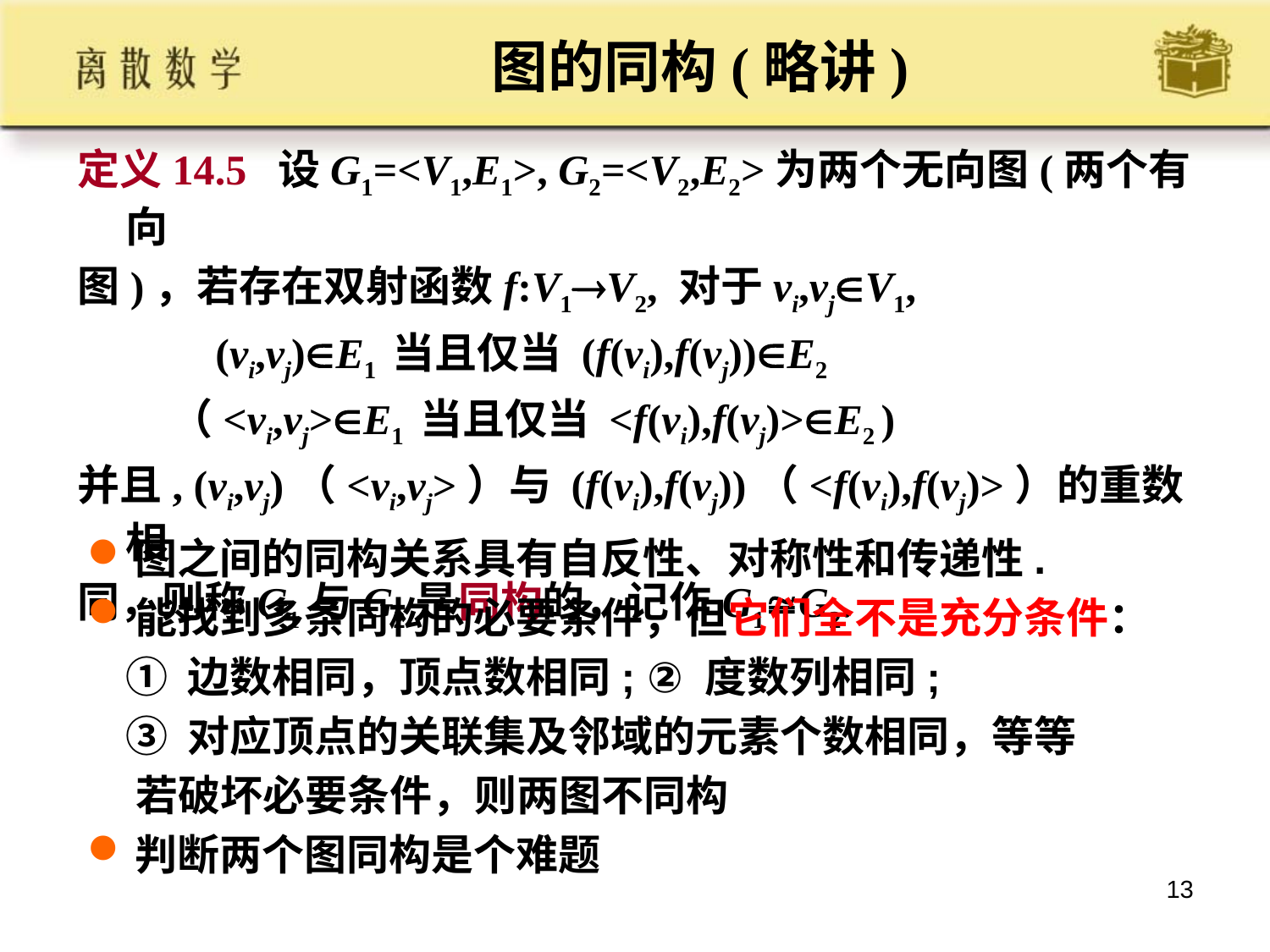

# 图的同构(略讲)
定义14.5  设G1=<V1,E1>, G2=<V2,E2>为两个无向图(两个有向
图)，若存在双射函数f:V1→V2, 对于vi,vj∈V1,
             (vi,vj)∈E1 当且仅当 (f(vi),f(vj))∈E2
               （<vi,vj>∈E1 当且仅当 <f(vi),f(vj)>∈E2 )
并且, (vi,vj)（<vi,vj>）与 (f(vi),f(vj))（<f(vi),f(vj)>）的重数相
同，则称G1与G2是同构的，记作G1≅G2.
图之间的同构关系具有自反性、对称性和传递性.
能找到多条同构的必要条件，但它们全不是充分条件：
    ① 边数相同，顶点数相同; ② 度数列相同;
    ③ 对应顶点的关联集及邻域的元素个数相同，等等
    若破坏必要条件，则两图不同构
判断两个图同构是个难题

13